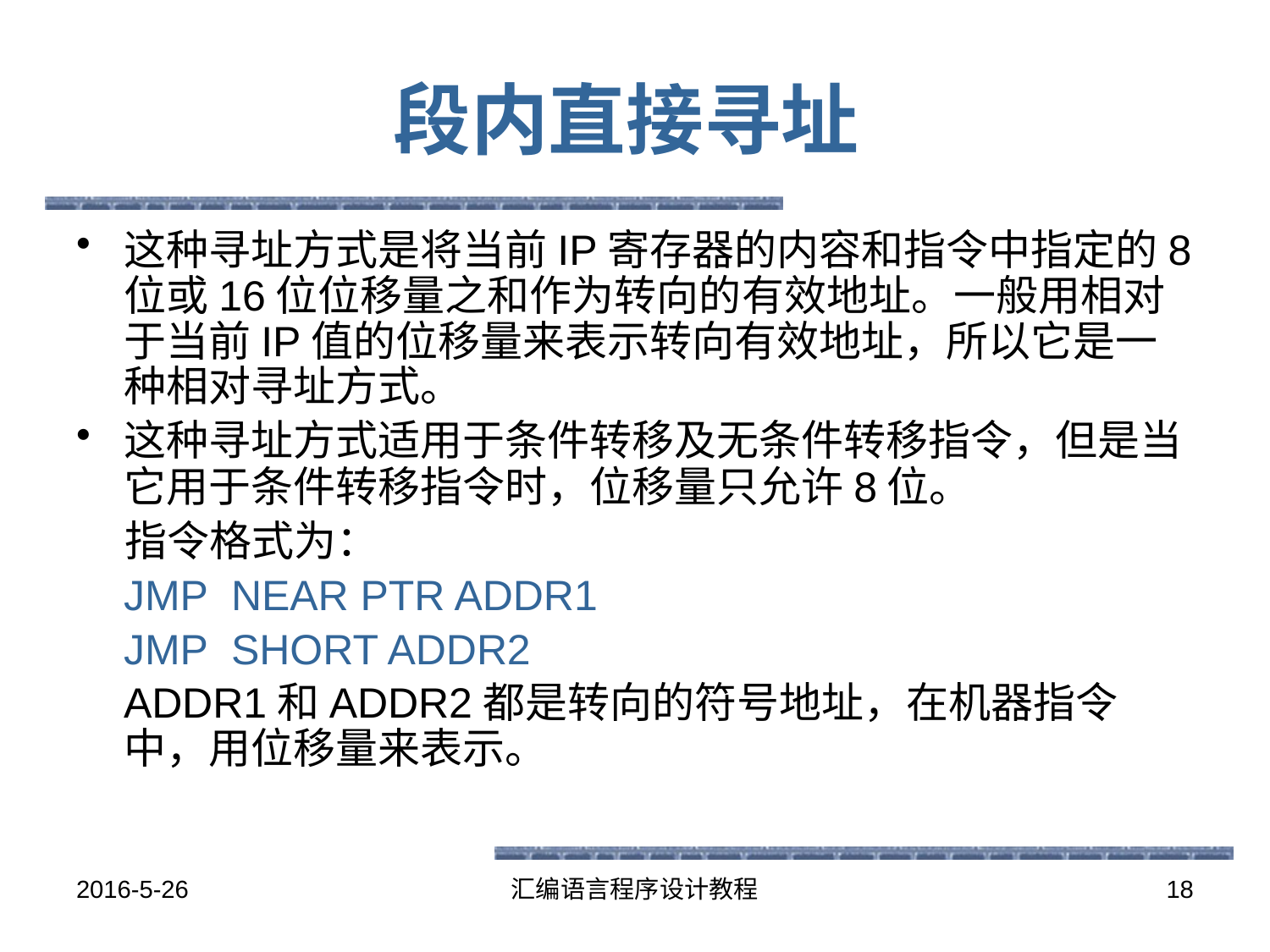

# 段内直接寻址
这种寻址方式是将当前IP寄存器的内容和指令中指定的8位或16位位移量之和作为转向的有效地址。一般用相对于当前IP值的位移量来表示转向有效地址，所以它是一种相对寻址方式。
这种寻址方式适用于条件转移及无条件转移指令，但是当它用于条件转移指令时，位移量只允许8位。
    指令格式为：
    JMP  NEAR PTR ADDR1
    JMP  SHORT ADDR2
    ADDR1和ADDR2都是转向的符号地址，在机器指令中，用位移量来表示。
2016-5-26
汇编语言程序设计教程
18